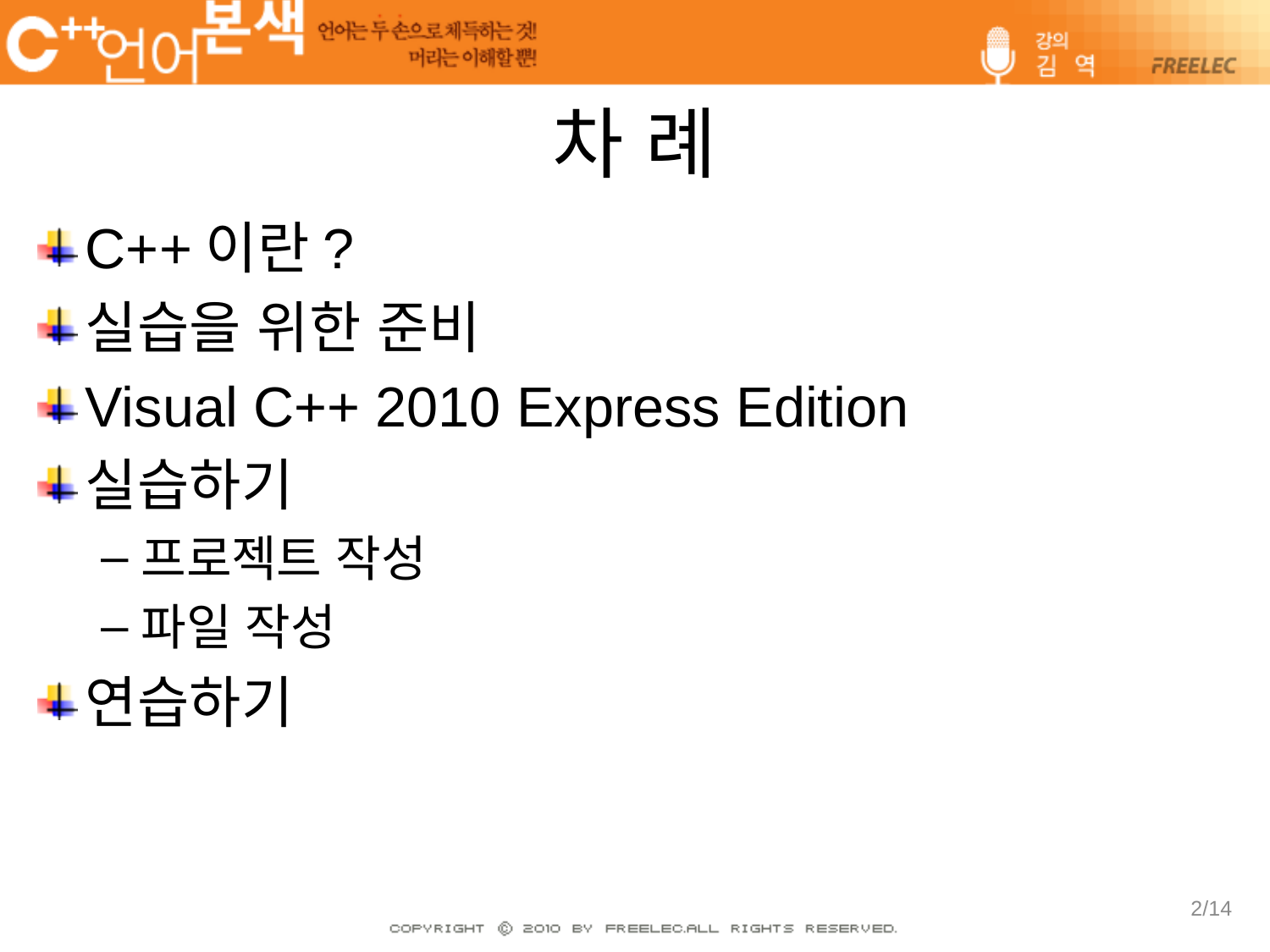

# 차 례
C++이란?
실습을 위한 준비
Visual C++ 2010 Express Edition
실습하기
프로젝트 작성
파일 작성
연습하기

2/14